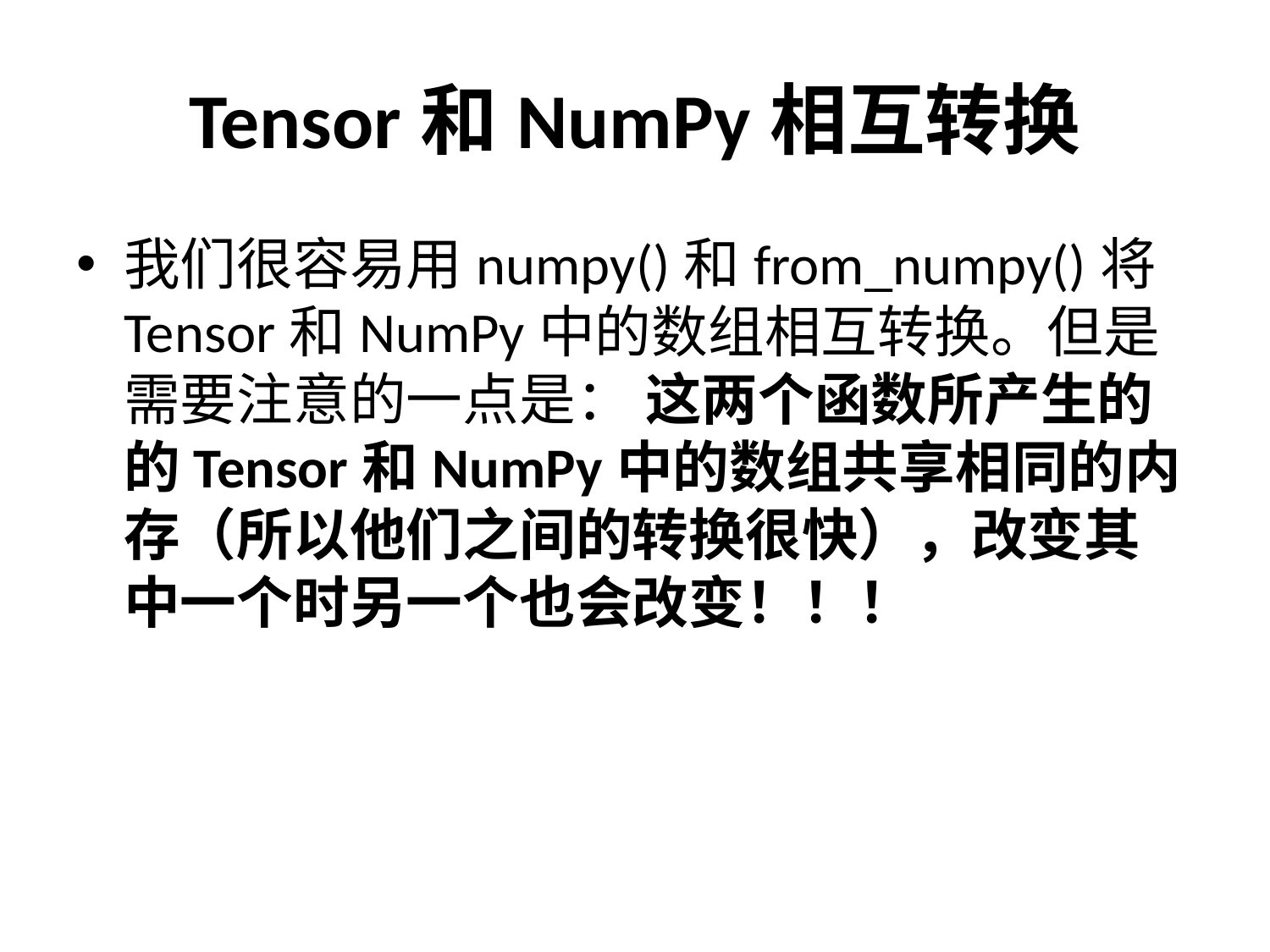

# Tensor和NumPy相互转换
我们很容易用numpy()和from_numpy()将Tensor和NumPy中的数组相互转换。但是需要注意的一点是： 这两个函数所产生的的Tensor和NumPy中的数组共享相同的内存（所以他们之间的转换很快），改变其中一个时另一个也会改变！！！